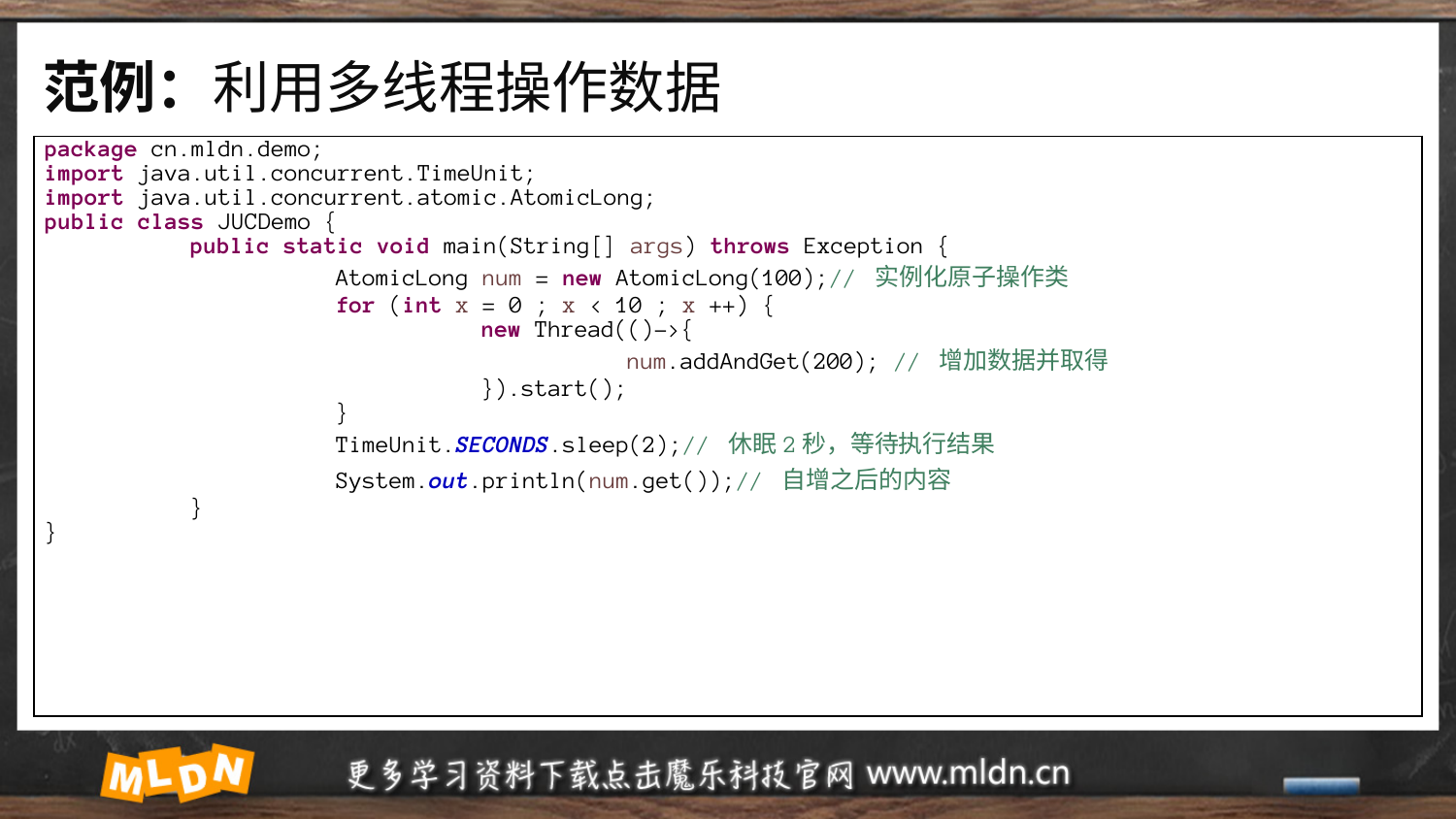

# 范例：利用多线程操作数据
| package cn.mldn.demo; import java.util.concurrent.TimeUnit; import java.util.concurrent.atomic.AtomicLong; public class JUCDemo { public static void main(String[] args) throws Exception { AtomicLong num = new AtomicLong(100);// 实例化原子操作类 for (int x = 0 ; x < 10 ; x ++) { new Thread(()->{ num.addAndGet(200); // 增加数据并取得 }).start(); } TimeUnit.SECONDS.sleep(2);// 休眠2秒，等待执行结果 System.out.println(num.get());// 自增之后的内容 } } |
| --- |